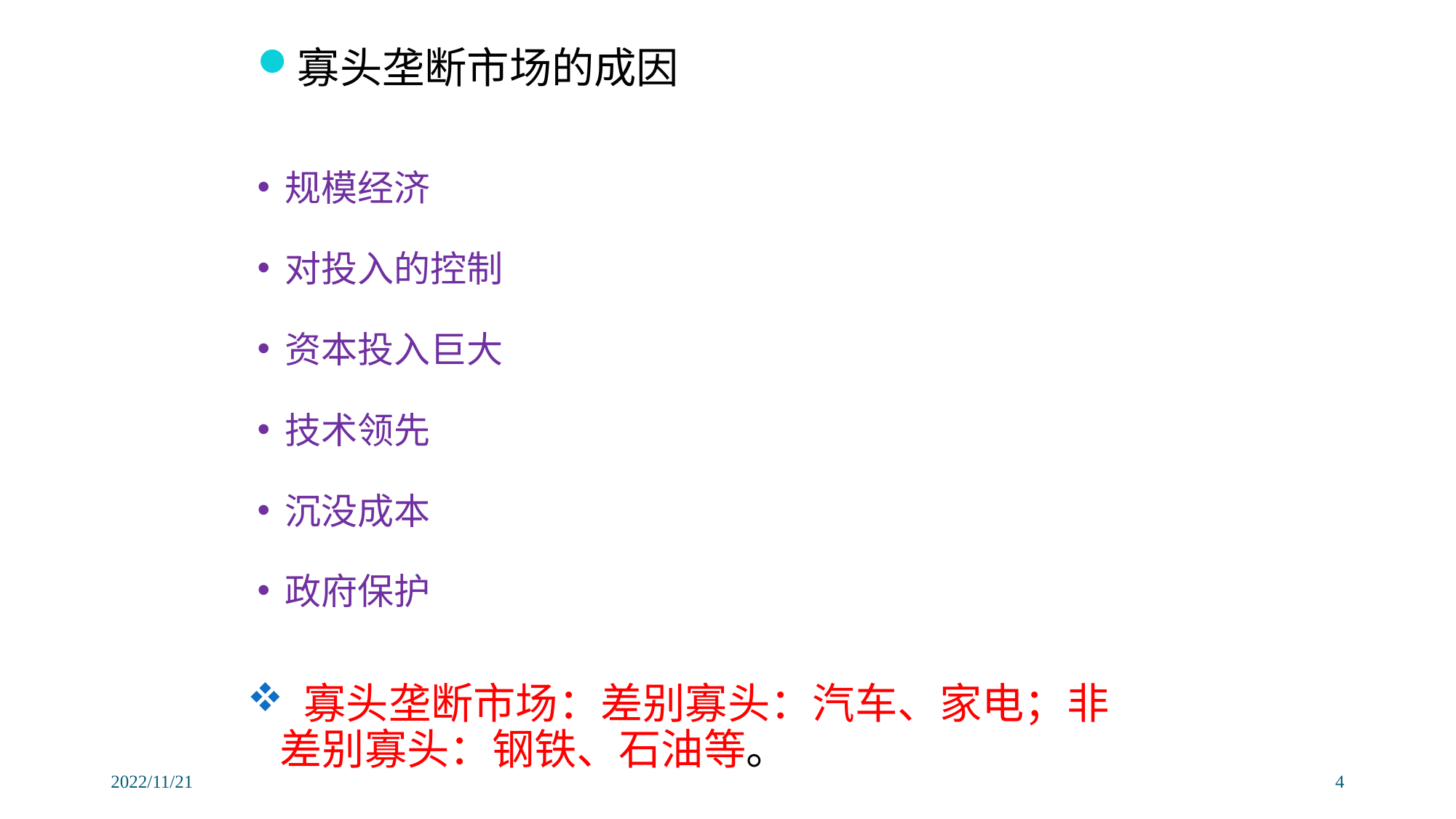

# 寡头垄断市场的成因
规模经济
对投入的控制
资本投入巨大
技术领先
沉没成本
政府保护

 寡头垄断市场：差别寡头：汽车、家电；非差别寡头：钢铁、石油等。
2022/11/21
4